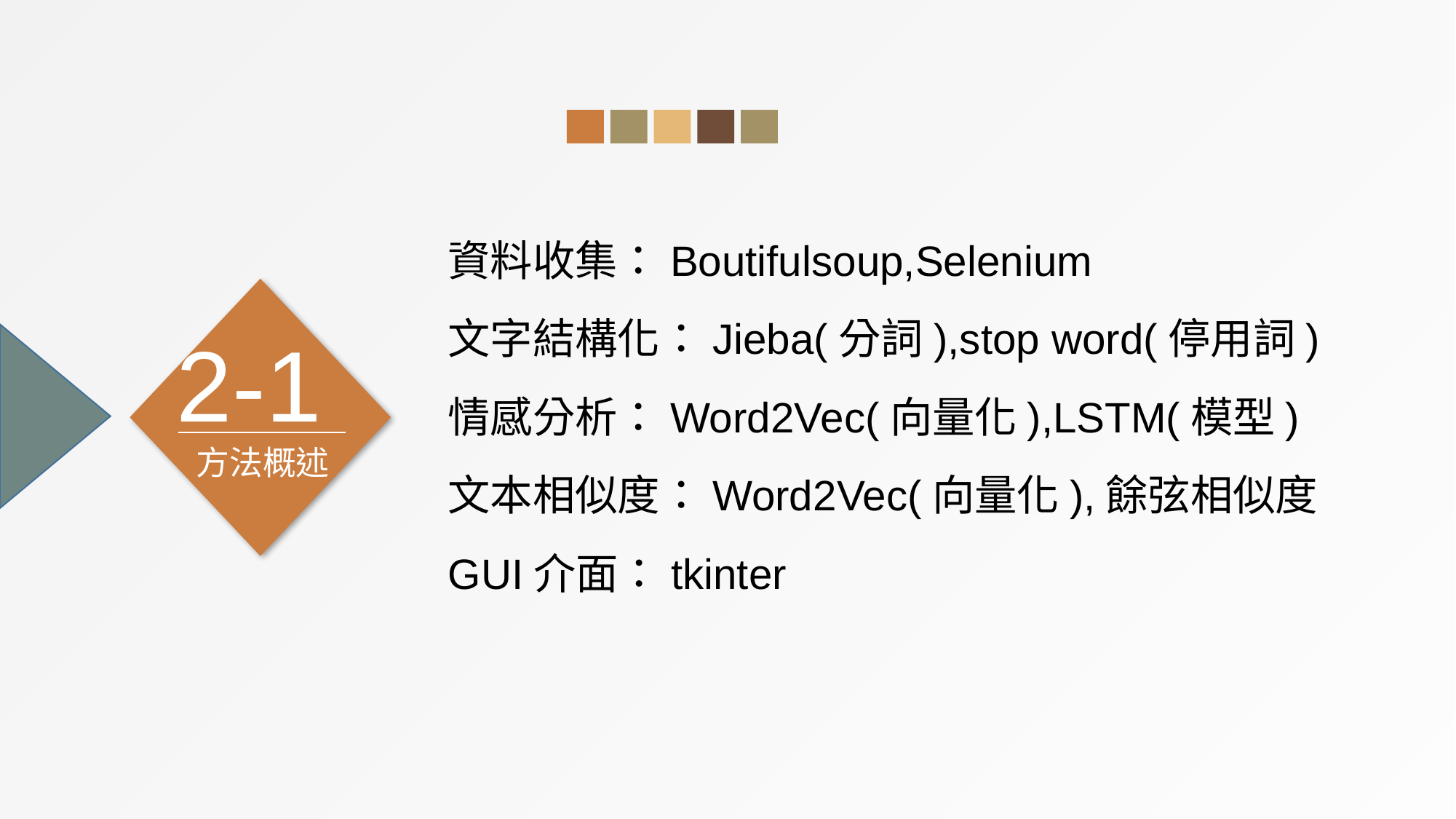

資料收集：Boutifulsoup,Selenium
文字結構化：Jieba(分詞),stop word(停用詞)
情感分析：Word2Vec(向量化),LSTM(模型)
文本相似度：Word2Vec(向量化),餘弦相似度
GUI介面：tkinter

2-1

方法概述